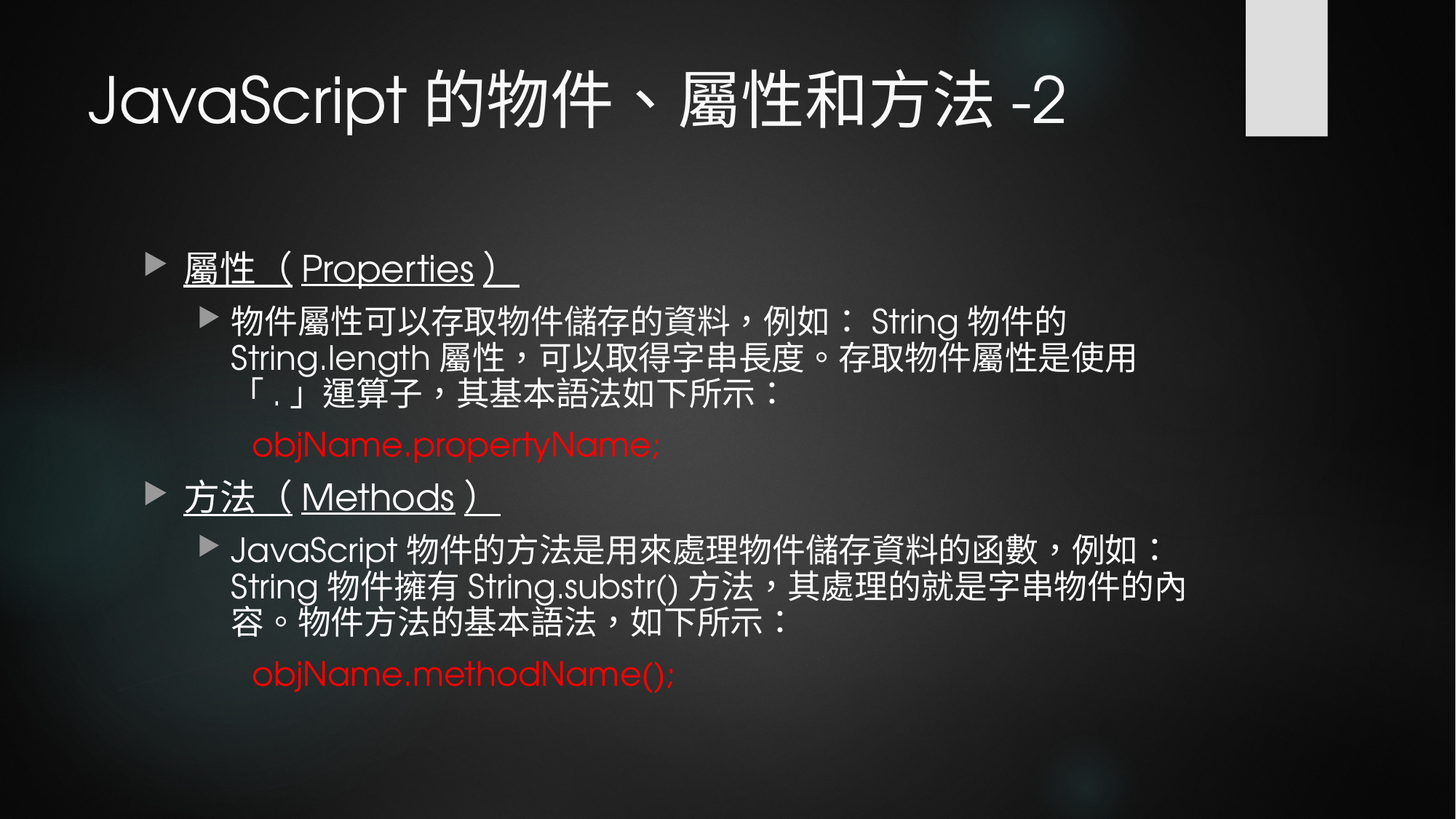

# JavaScript的物件、屬性和方法-2
屬性（Properties）
物件屬性可以存取物件儲存的資料，例如：String物件的String.length屬性，可以取得字串長度。存取物件屬性是使用「.」運算子，其基本語法如下所示：
objName.propertyName;
方法（Methods）
JavaScript物件的方法是用來處理物件儲存資料的函數，例如：String物件擁有String.substr()方法，其處理的就是字串物件的內容。物件方法的基本語法，如下所示：
objName.methodName();